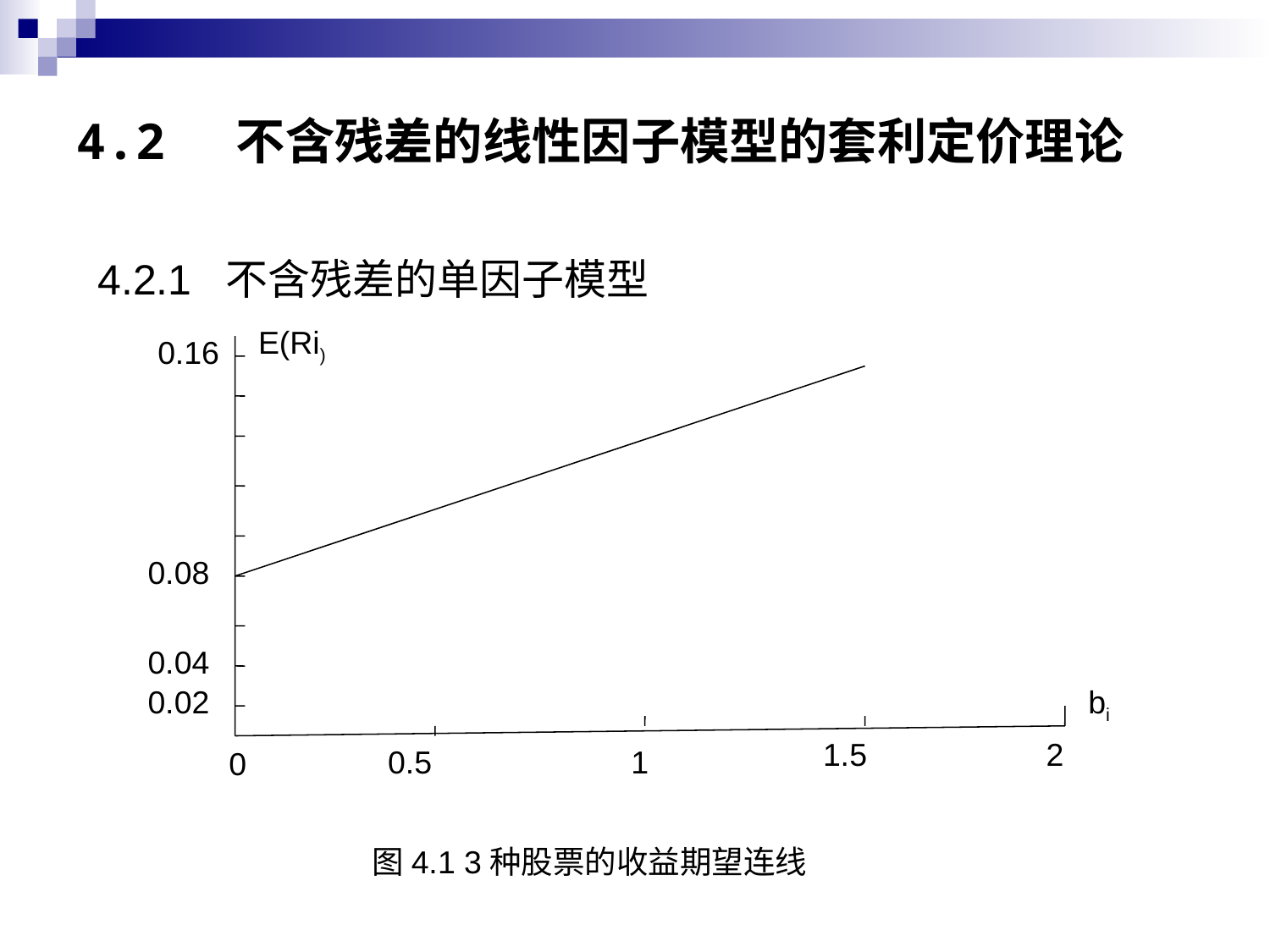

# 4.2  不含残差的线性因子模型的套利定价理论
4.2.1  不含残差的单因子模型
E(Ri)
0.16

0.08

0.04

0.02
bi

1.5
2
0.5
1
0
 图4.1 3种股票的收益期望连线